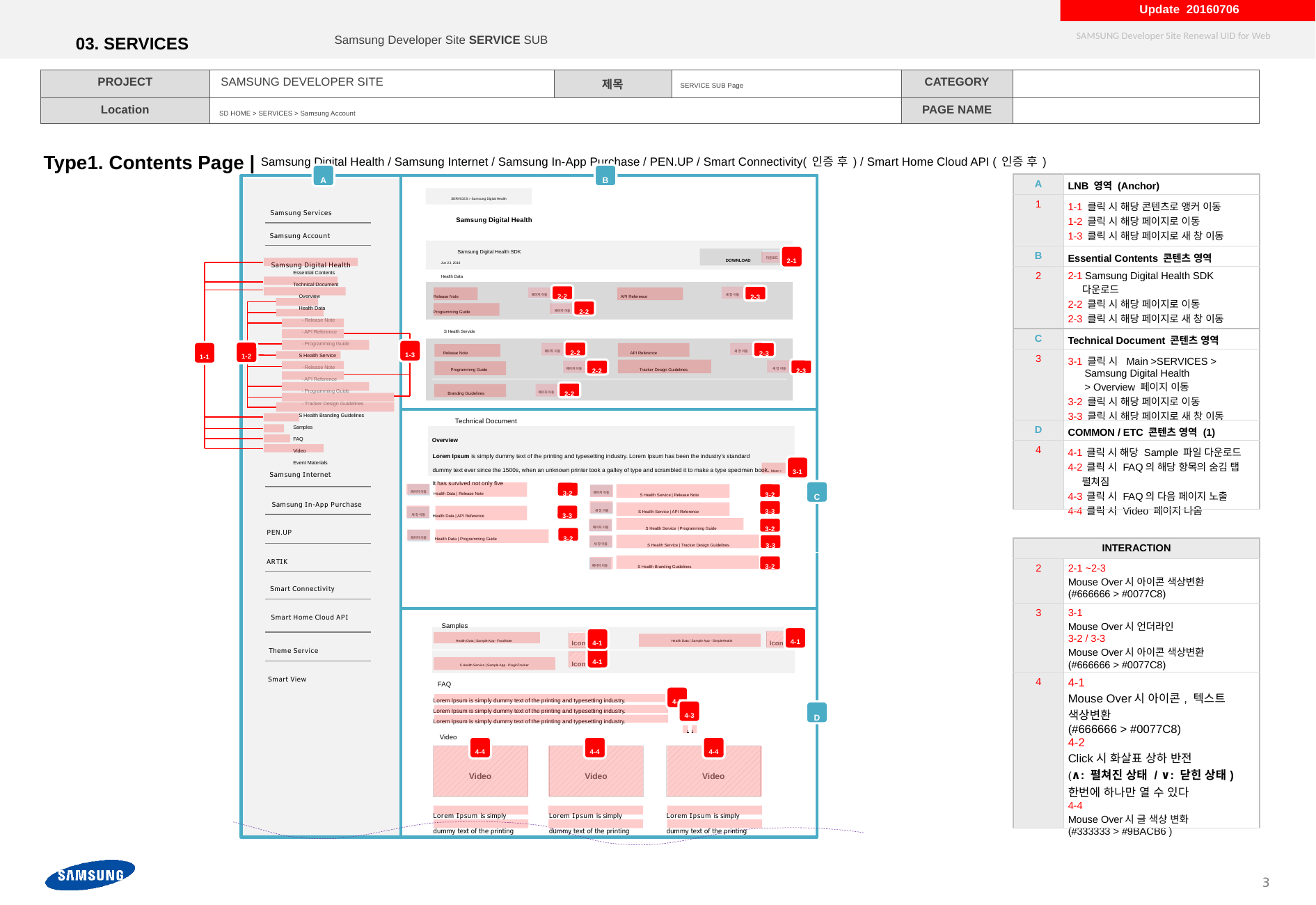

Update  20160706
03. SERVICES
Samsung Developer Site SERVICE SUB
| PROJECT | SAMSUNG DEVELOPER SITE | 제목 |  | CATEGORY |  |
| --- | --- | --- | --- | --- | --- |
| Location |  |  |  | PAGE NAME |  |
SERVICE SUB Page
SD HOME > SERVICES > Samsung Account
Type1. Contents Page | Samsung Digital Health / Samsung Internet / Samsung In-App Purchase / PEN.UP / Smart Connectivity(인증 후) / Smart Home Cloud API (인증 후)
A
B
| A | LNB 영역 (Anchor) |
| --- | --- |
| 1 | 1-1 클릭 시 해당 콘텐츠로 앵커 이동 1-2 클릭 시 해당 페이지로 이동 1-3 클릭 시 해당 페이지로 새 창 이동 |
| B | Essential Contents 콘텐츠 영역 |
| 2 | 2-1 Samsung Digital Health SDK 다운로드 2-2 클릭 시 해당 페이지로 이동 2-3 클릭 시 해당 페이지로 새 창 이동 |
| C | Technical Document 콘텐츠 영역 |
| 3 | 3-1 클릭 시 Main >SERVICES > Samsung Digital Health > Overview 페이지 이동 3-2 클릭 시 해당 페이지로 이동 3-3 클릭 시 해당 페이지로 새 창 이동 |
| D | COMMON / ETC 콘텐츠 영역 (1) |
| 4 | 4-1 클릭 시 해당 Sample 파일 다운로드 4-2 클릭 시 FAQ의 해당 항목의 숨김 탭 펼쳐짐 4-3 클릭 시 FAQ의 다음 페이지 노출 4-4 클릭 시 Video 페이지 나옴 |

SERVICES > Samsung Digital Health
Samsung Services
Samsung Account
Samsung Digital Health

Essential Contents
Technical Document
    Overview
    Health Data
      - Release Note
      - API Reference
      - Programming Guide
    S Health Service
      - Release Note
      - API Reference
      - Programming Guide
      - Tracker Design Guidelines
    S Health Branding Guidelines
Samples
FAQ
Video
Event Materials

1-3
1-2
1-1

Samsung Internet
Samsung In-App Purchase
PEN.UP

ARTIK
Smart Connectivity
Smart Home Cloud API
Theme Service
Smart View
Samsung Digital Health

Samsung Digital Health SDK
2-1

다운로드

DOWNLOAD
Jun 23, 2016
Health Data

2-2
2-3

페이지 이동
새 창 이동

Release Note
API Reference
2-2
페이지 이동

Programming Guide
S Health Servide

2-2
2-3

페이지 이동
새 창 이동

Release Note
API Reference
2-3
2-2

새 창 이동

페이지 이동

Programming Guide
Tracker Design Guidelines
2-2

페이지 이동
Branding Guidelines

Technical Document

Overview
Lorem Ipsum is simply dummy text of the printing and typesetting industry. Lorem Ipsum has been the industry's standard dummy text ever since the 1500s, when an unknown printer took a galley of type and scrambled it to make a type specimen book. It has survived not only five

3-1

More >
C
3-2

3-2
페이지 이동

S Health Service | Release Note

페이지 이동
Health Data | Release Note
3-3

새 창 이동
S Health Service | API Reference

3-3

새 창 이동
Health Data | API Reference

3-2

페이지 이동
S Health Service | Programming Guide

3-2

페이지 이동
Health Data | Programming Guide

3-3

새 창 이동
S Health Service | Tracker Design Guidelines

| INTERACTION |  |
| --- | --- |
| 2 | 2-1 ~2-3 Mouse Over시 아이콘 색상변환 (#666666 > #0077C8) |
| 3 | 3-1 Mouse Over시 언더라인 3-2 / 3-3 Mouse Over시 아이콘 색상변환 (#666666 > #0077C8) |
| 4 | 4-1 Mouse Over시 아이콘, 텍스트 색상변환 (#666666 > #0077C8) 4-2 Click시 화살표 상하 반전 (∧: 펼쳐진 상태 / ∨: 닫힌 상태) 한번에 하나만 열 수 있다 4-4 Mouse Over시 글 색상 변화 (#333333 > #9BACB6 ) |
3-2

페이지 이동
S Health Branding Guidelines

Samples
Icon
Icon
Health Data | Sample App - FoodNote
Health Data | Sample App - SimpleHealth
Icon
S Health Service | Sample App - PluginTracker
4-1

4-1

4-1

FAQ
Lorem Ipsum is simply dummy text of the printing and typesetting industry.
Lorem Ipsum is simply dummy text of the printing and typesetting industry.
Lorem Ipsum is simply dummy text of the printing and typesetting industry.
4-2

4-3

1   2
D
Video
Video
Video
Video
Lorem Ipsum is simply
dummy text of the printing
Lorem Ipsum is simply
dummy text of the printing
Lorem Ipsum is simply
dummy text of the printing
4-4

4-4

4-4